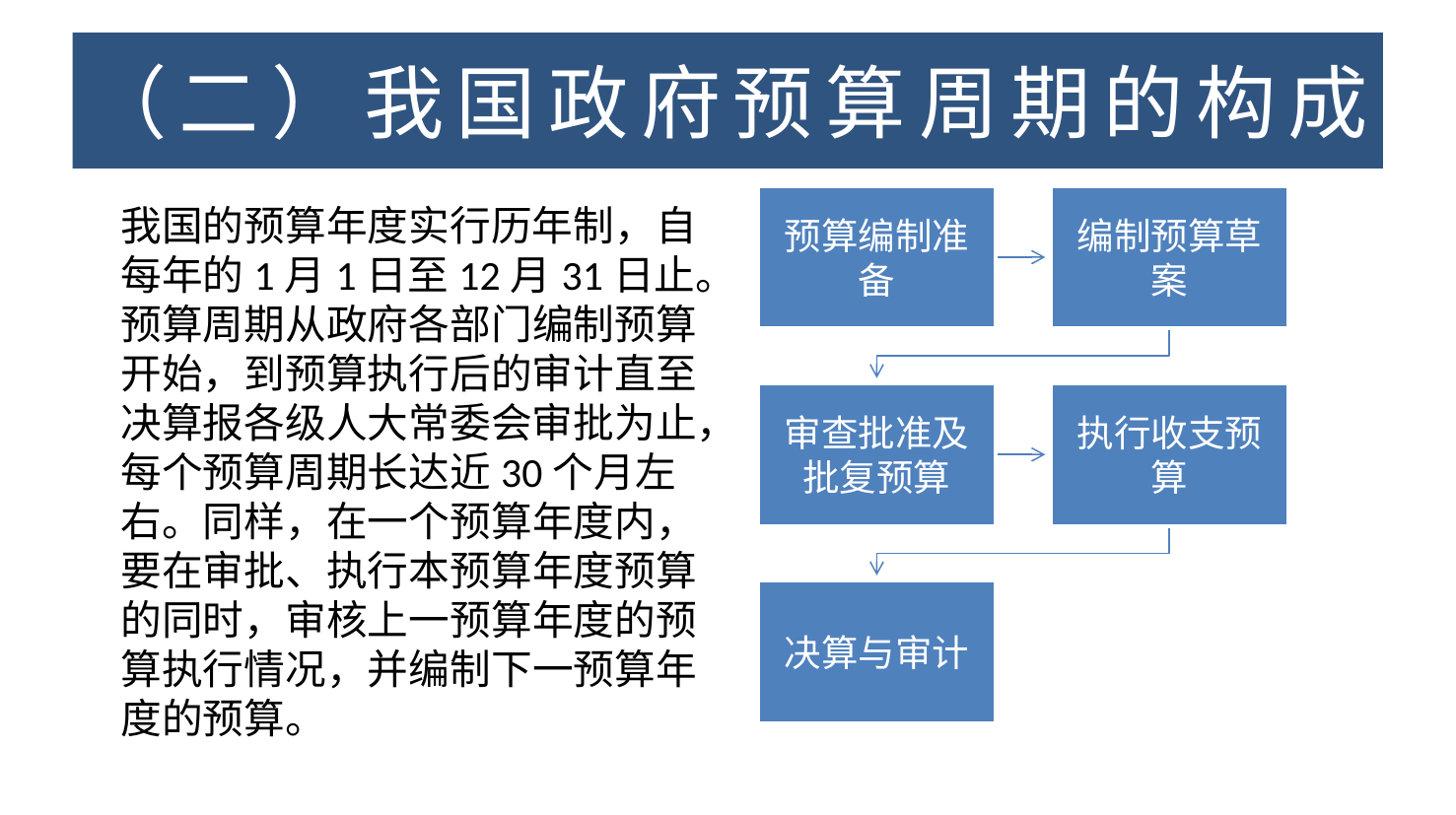

三、我国政府预算周期的构成
# （二）我国政府预算周期的构成

预算编制准备

编制预算草案

审查批准及批复预算

执行收支预算
决算与审计
我国的预算年度实行历年制，自每年的1月1日至12月31日止。预算周期从政府各部门编制预算开始，到预算执行后的审计直至决算报各级人大常委会审批为止，每个预算周期长达近30个月左右。同样，在一个预算年度内，要在审批、执行本预算年度预算的同时，审核上一预算年度的预算执行情况，并编制下一预算年度的预算。